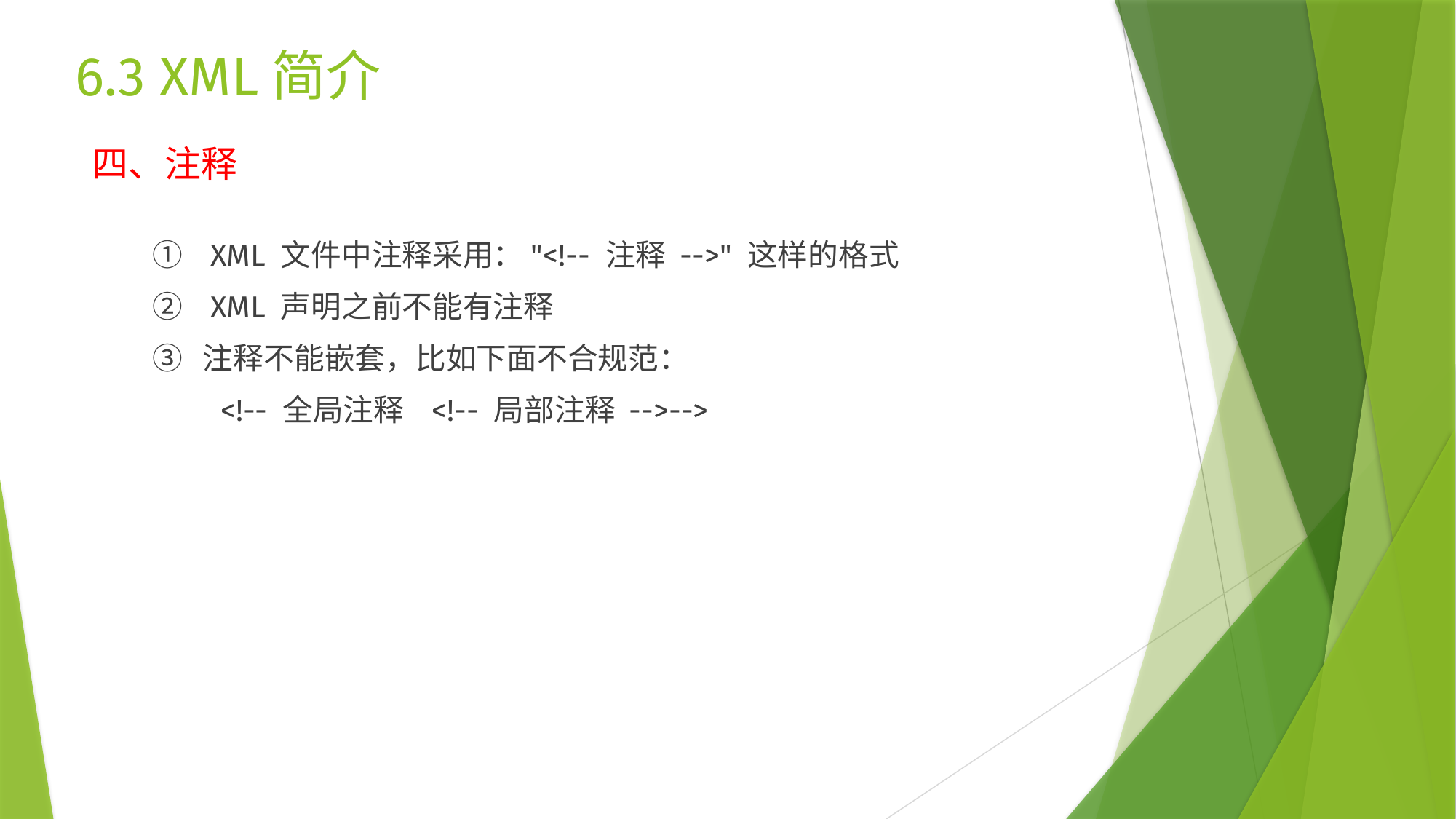

6.3 XML简介
四、注释

　　①   XML 文件中注释采用："<!-- 注释 -->" 这样的格式
　　②   XML 声明之前不能有注释
　　③   注释不能嵌套，比如下面不合规范：
　　　　<!-- 全局注释   <!-- 局部注释 -->-->